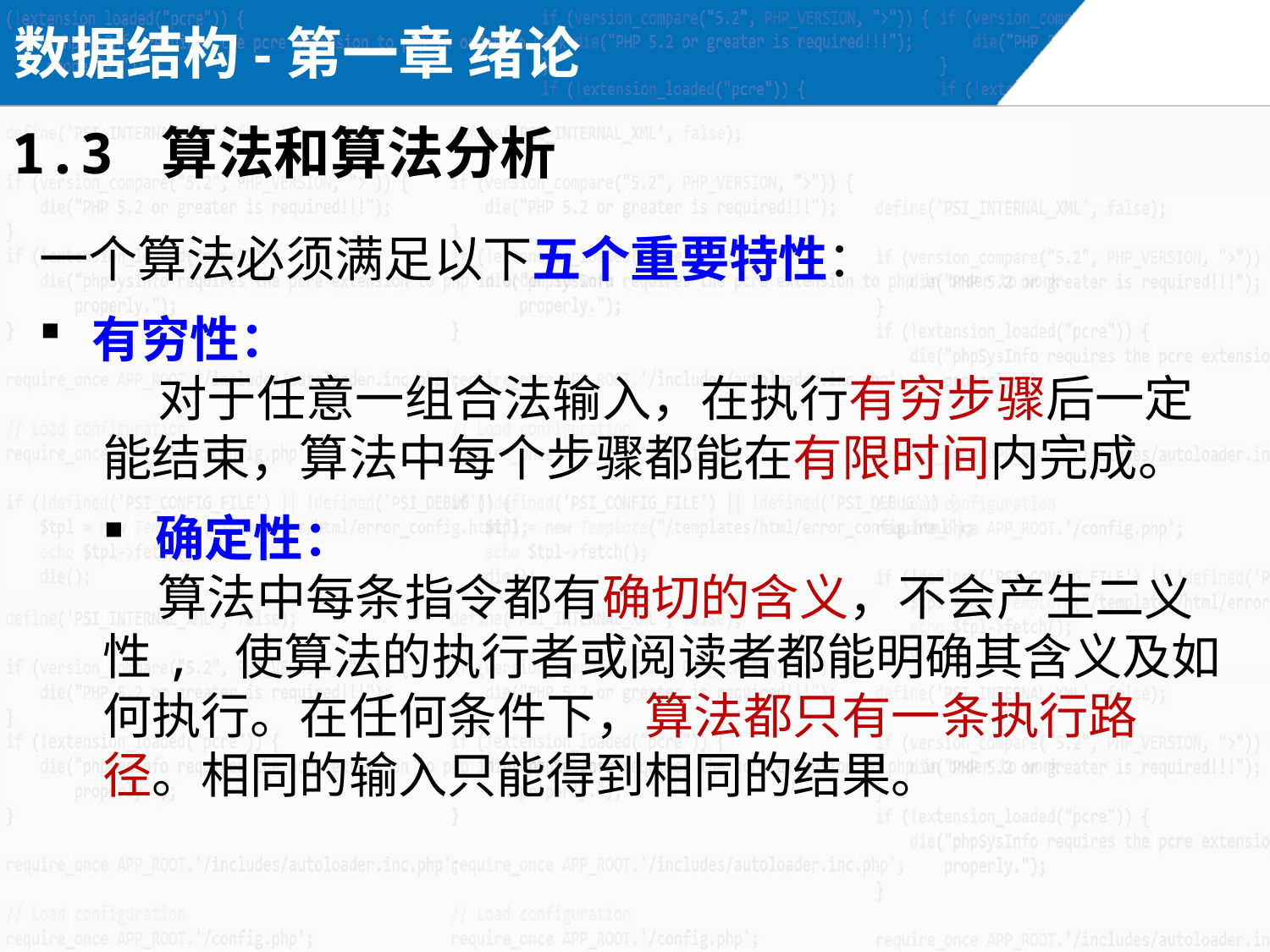

数据结构-第一章 绪论
1.3 算法和算法分析
一个算法必须满足以下五个重要特性：
 有穷性：
    对于任意一组合法输入，在执行有穷步骤后一定能结束，算法中每个步骤都能在有限时间内完成。
 确定性：
    算法中每条指令都有确切的含义，不会产生二义性, 使算法的执行者或阅读者都能明确其含义及如何执行。在任何条件下，算法都只有一条执行路径。相同的输入只能得到相同的结果。